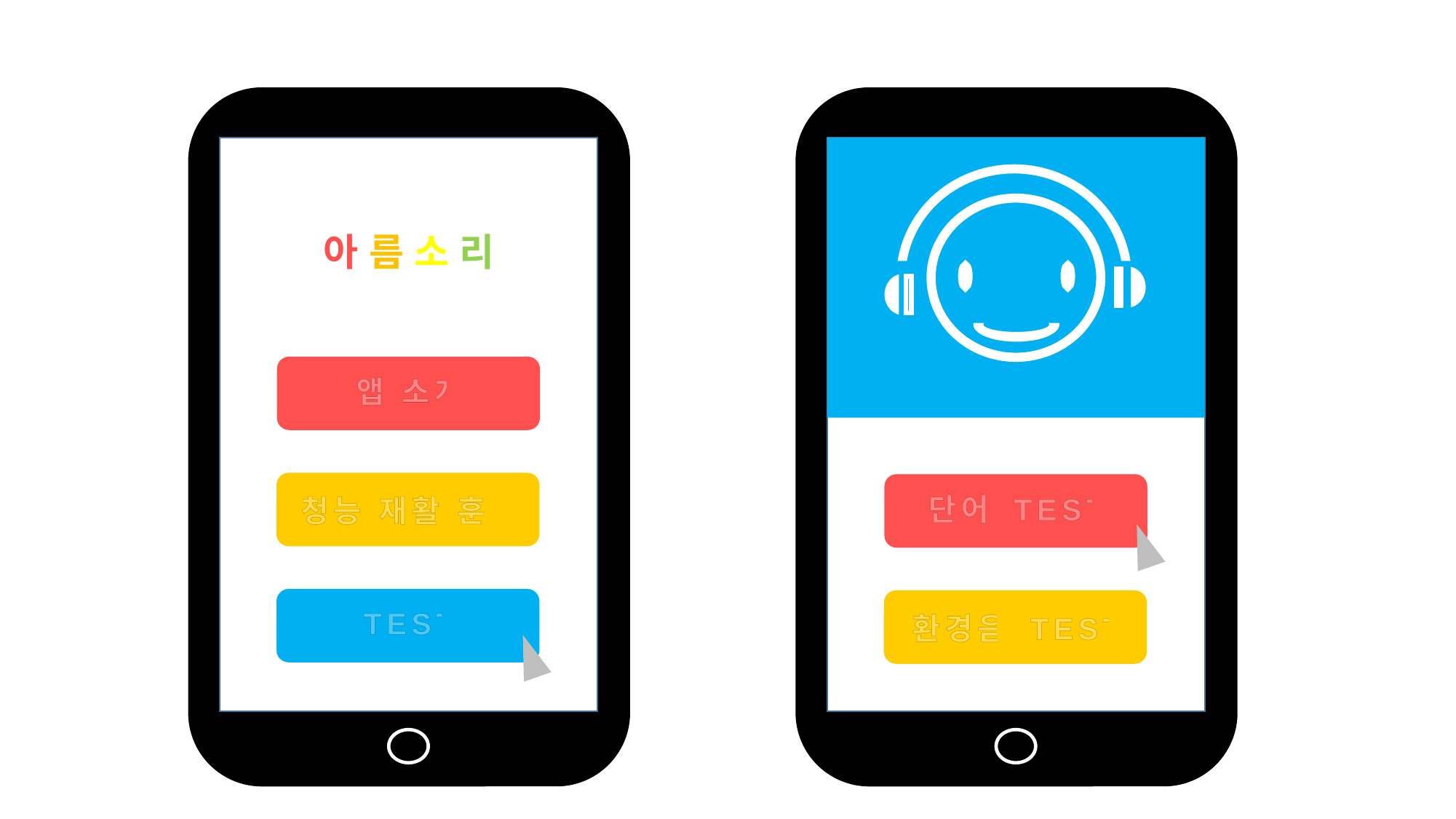

아 름 소 리

앱 소개

단어 TEST
청능 재활 훈련

TEST
환경음 TEST